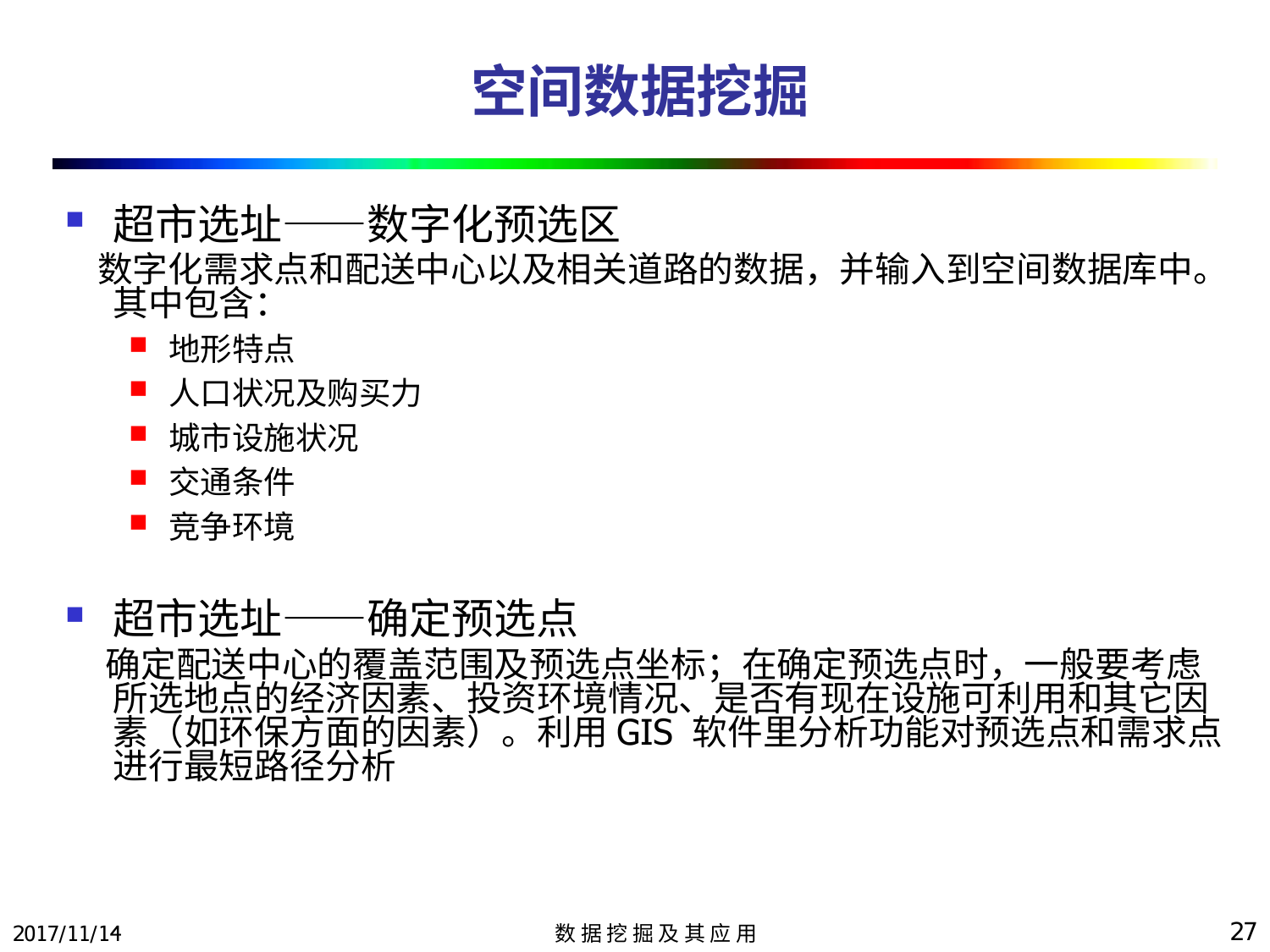

# 空间数据挖掘
超市选址——数字化预选区
   数字化需求点和配送中心以及相关道路的数据，并输入到空间数据库中。其中包含：
地形特点
人口状况及购买力
城市设施状况
交通条件
竞争环境

超市选址——确定预选点
    确定配送中心的覆盖范围及预选点坐标；在确定预选点时，一般要考虑所选地点的经济因素、投资环境情况、是否有现在设施可利用和其它因素（如环保方面的因素）。利用GIS 软件里分析功能对预选点和需求点进行最短路径分析

2017/11/14
27
数 据 挖 掘 及 其 应 用